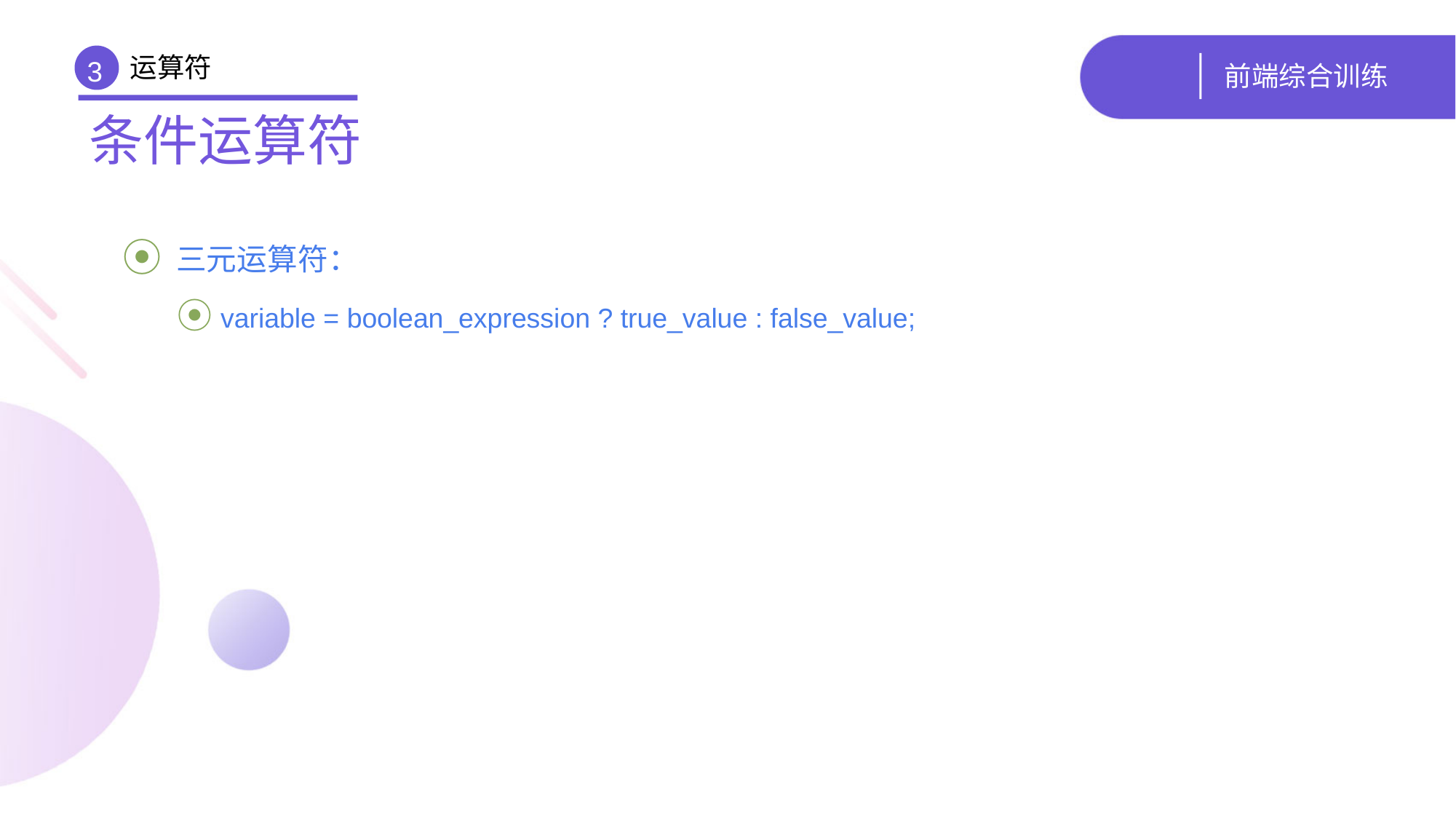

运算符
# 前端综合训练
3
条件运算符
 三元运算符：
 variable = boolean_expression ? true_value : false_value;